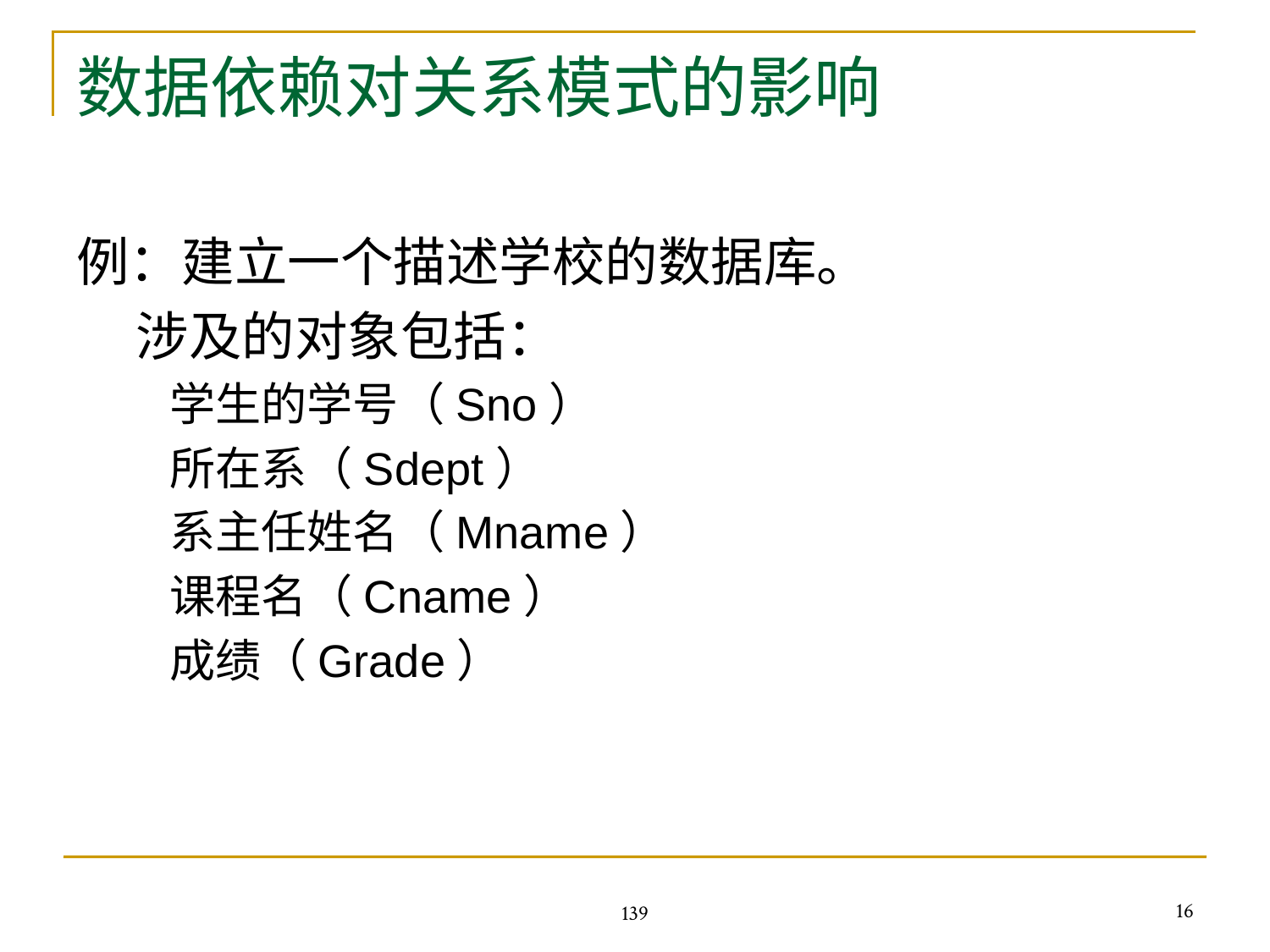

# 数据依赖对关系模式的影响
例：建立一个描述学校的数据库。
    涉及的对象包括：
	学生的学号（Sno）
	所在系（Sdept）
	系主任姓名（Mname）
	课程名（Cname）
	成绩（Grade）
16
139